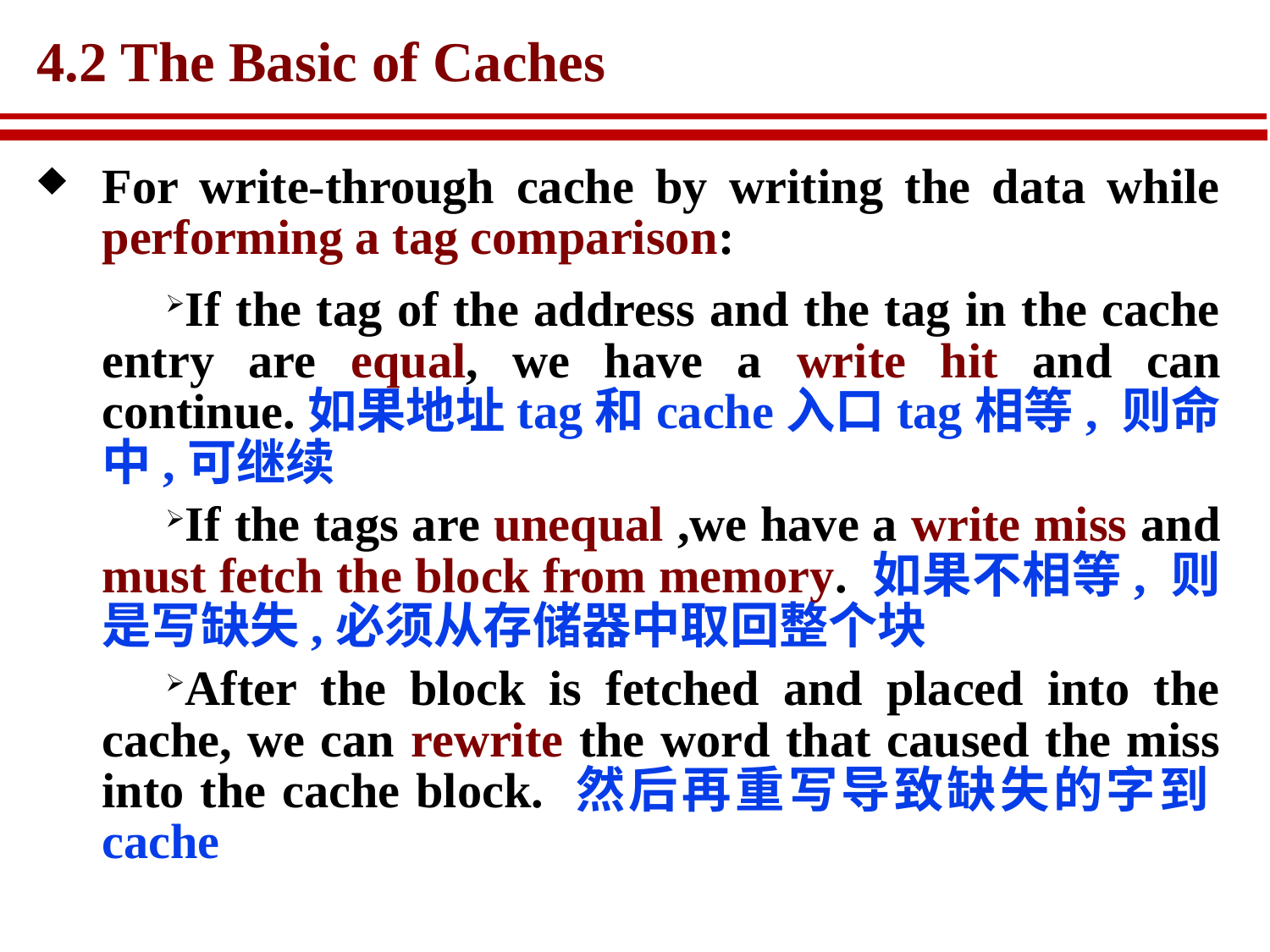

# 4.2 The Basic of Caches
For write-through cache by writing the data while performing a tag comparison:
If the tag of the address and the tag in the cache entry are equal, we have a write hit and can continue.如果地址tag和cache入口tag相等, 则命中,可继续
If the tags are unequal ,we have a write miss and must fetch the block from memory. 如果不相等, 则是写缺失,必须从存储器中取回整个块
After the block is fetched and placed into the cache, we can rewrite the word that caused the miss into the cache block. 然后再重写导致缺失的字到cache